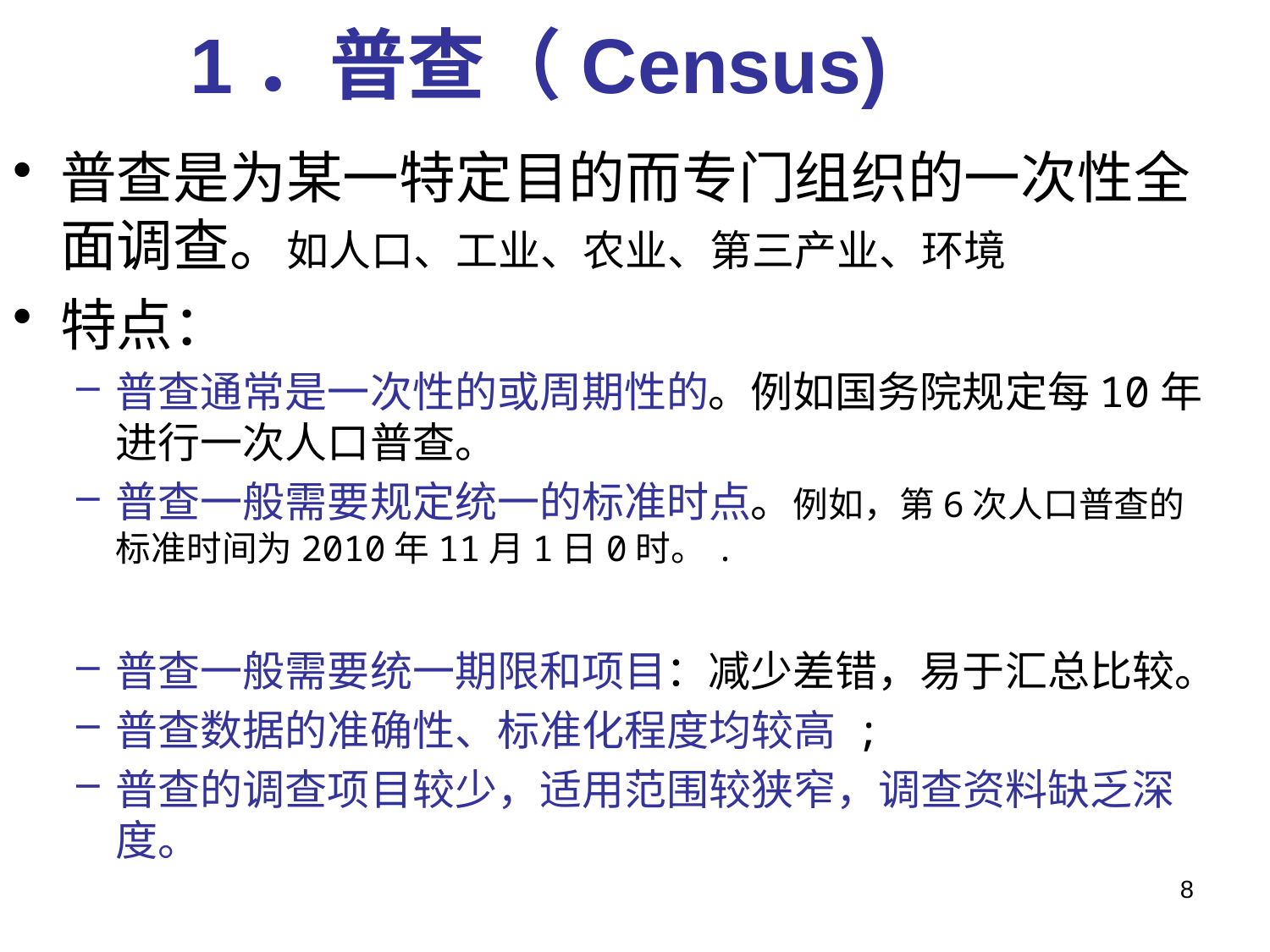

# 1．普查（Census)
普查是为某一特定目的而专门组织的一次性全面调查。如人口、工业、农业、第三产业、环境
特点：
普查通常是一次性的或周期性的。例如国务院规定每10年进行一次人口普查。
普查一般需要规定统一的标准时点。例如，第6次人口普查的标准时间为2010年11月1日0时。.

普查一般需要统一期限和项目：减少差错，易于汇总比较。
普查数据的准确性、标准化程度均较高 ;
普查的调查项目较少，适用范围较狭窄，调查资料缺乏深度。
8